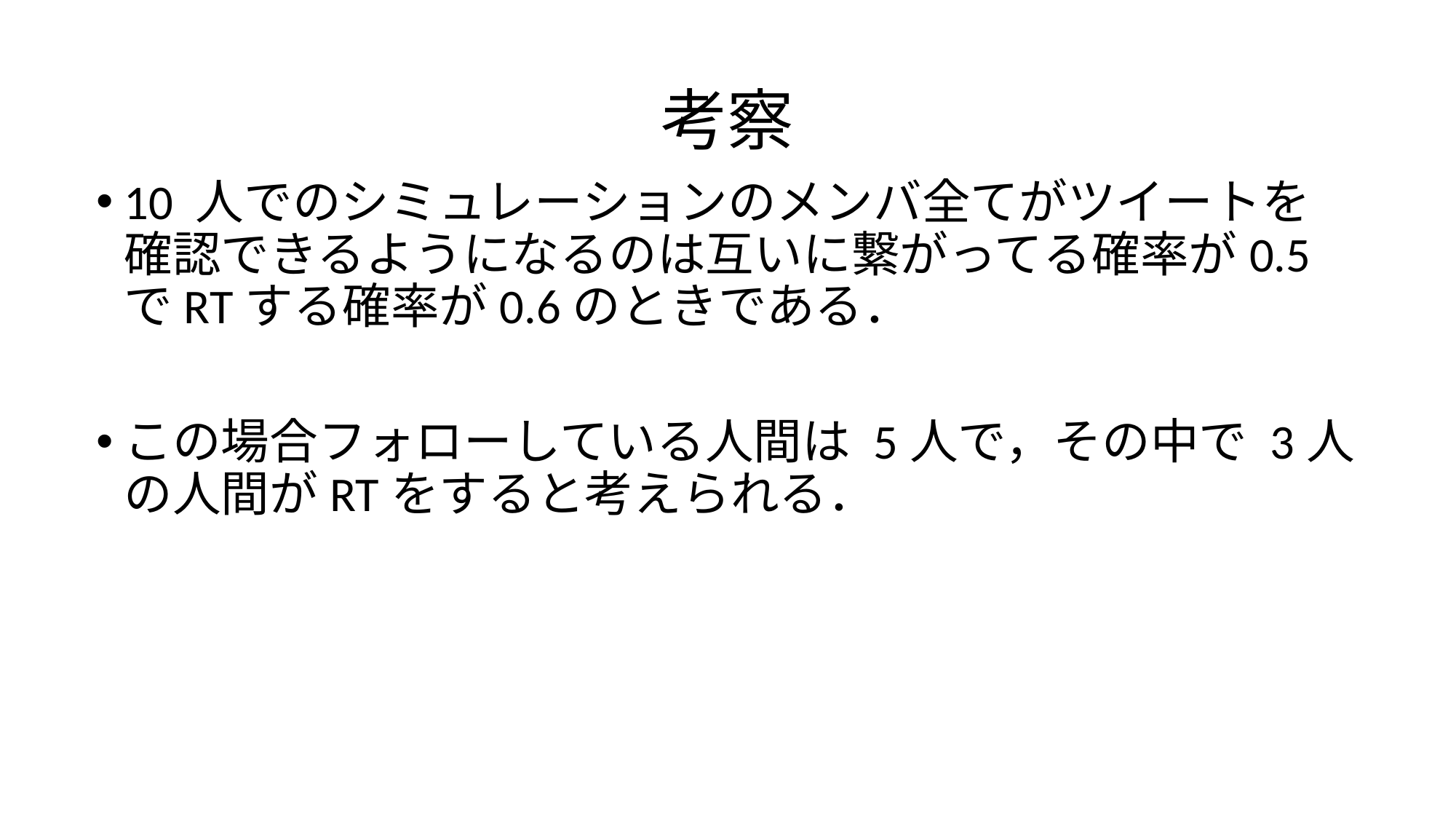

# 考察
10 人でのシミュレーションのメンバ全てがツイートを確認できるようになるのは互いに繋がってる確率が0.5でRTする確率が0.6のときである．

この場合フォローしている人間は 5人で，その中で 3人の人間がRTをすると考えられる．